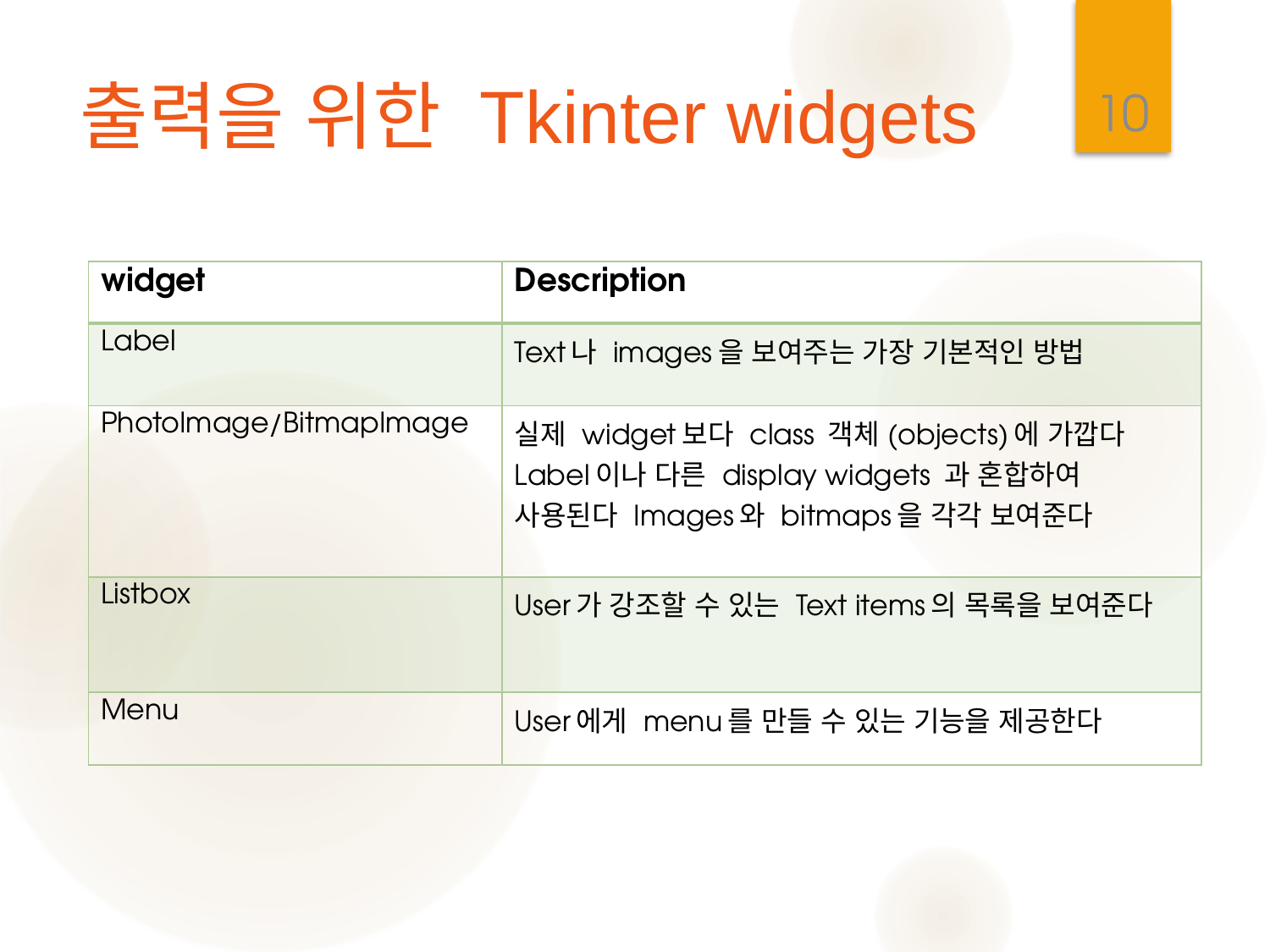

10
# 출력을 위한 Tkinter widgets
| widget | Description |
| --- | --- |
| Label | Text나 images을 보여주는 가장 기본적인 방법 |
| PhotoImage/BitmapImage | 실제 widget보다 class 객체(objects)에 가깝다 Label이나 다른 display widgets 과 혼합하여 사용된다 Images와 bitmaps을 각각 보여준다 |
| Listbox | User가 강조할 수 있는 Text items의 목록을 보여준다 |
| Menu | User에게 menu를 만들 수 있는 기능을 제공한다 |